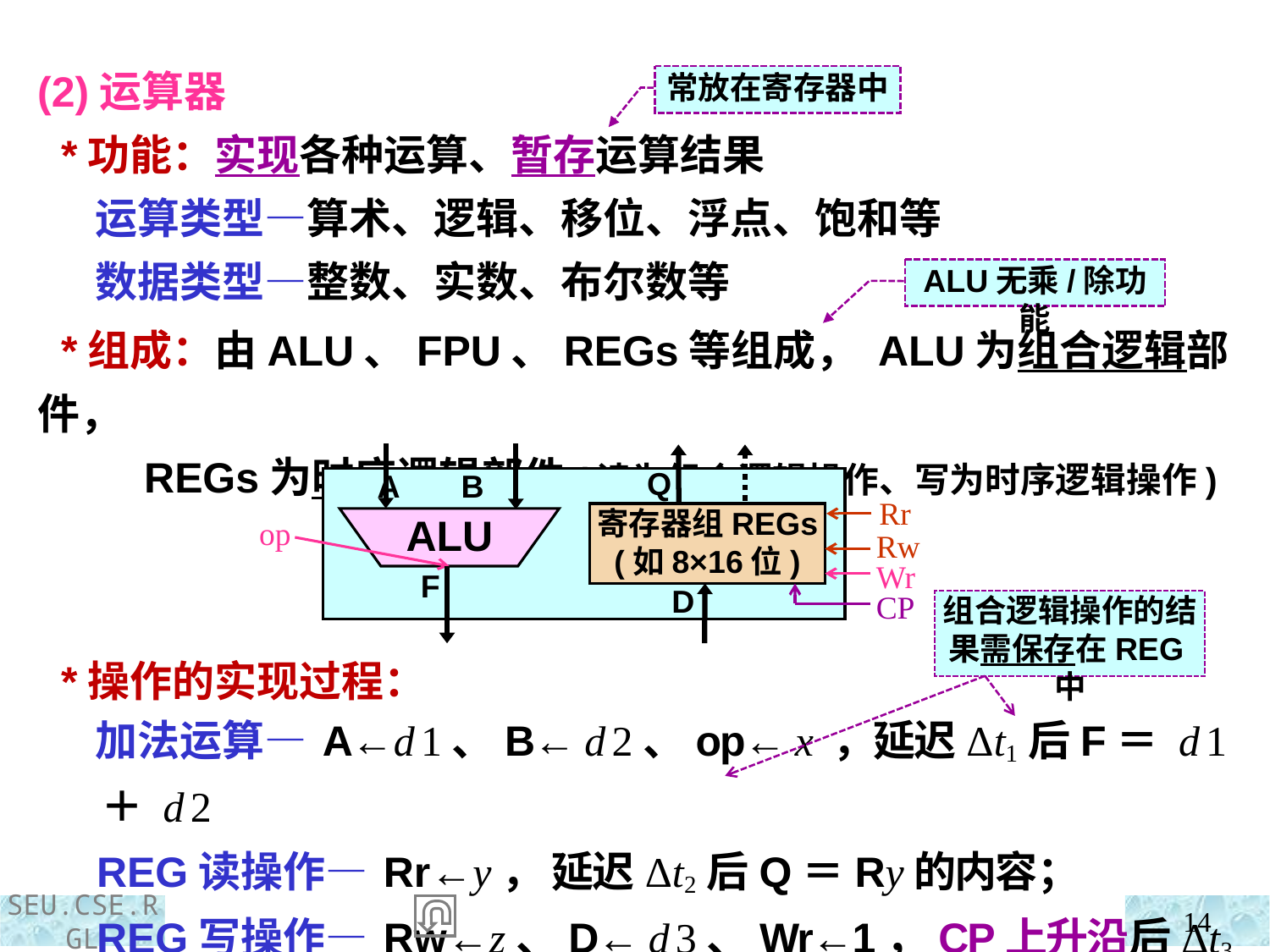

(2)运算器
  *功能：实现各种运算、暂存运算结果
     运算类型—算术、逻辑、移位、浮点、饱和等
     数据类型—整数、实数、布尔数等
常放在寄存器中
ALU无乘/除功能
  *组成：由ALU、FPU、REGs等组成， ALU为组合逻辑部件，
         REGs为时序逻辑部件(读为组合逻辑操作、写为时序逻辑操作)

Q
A       B
Rr
寄存器组REGs
(如8×16位)
ALU
op
RwWr
CP
F
D
组合逻辑操作的结果需保存在REG中
  *操作的实现过程：
     加法运算— A←d 1、B← d 2、op← x ，延迟Δt1后F＝ d 1＋ d 2
     REG读操作— Rr←y， 延迟Δt2后Q＝Ry的内容；
     REG写操作— Rw←z、D← d 3、Wr←1，CP上升沿后Δt3完成

14